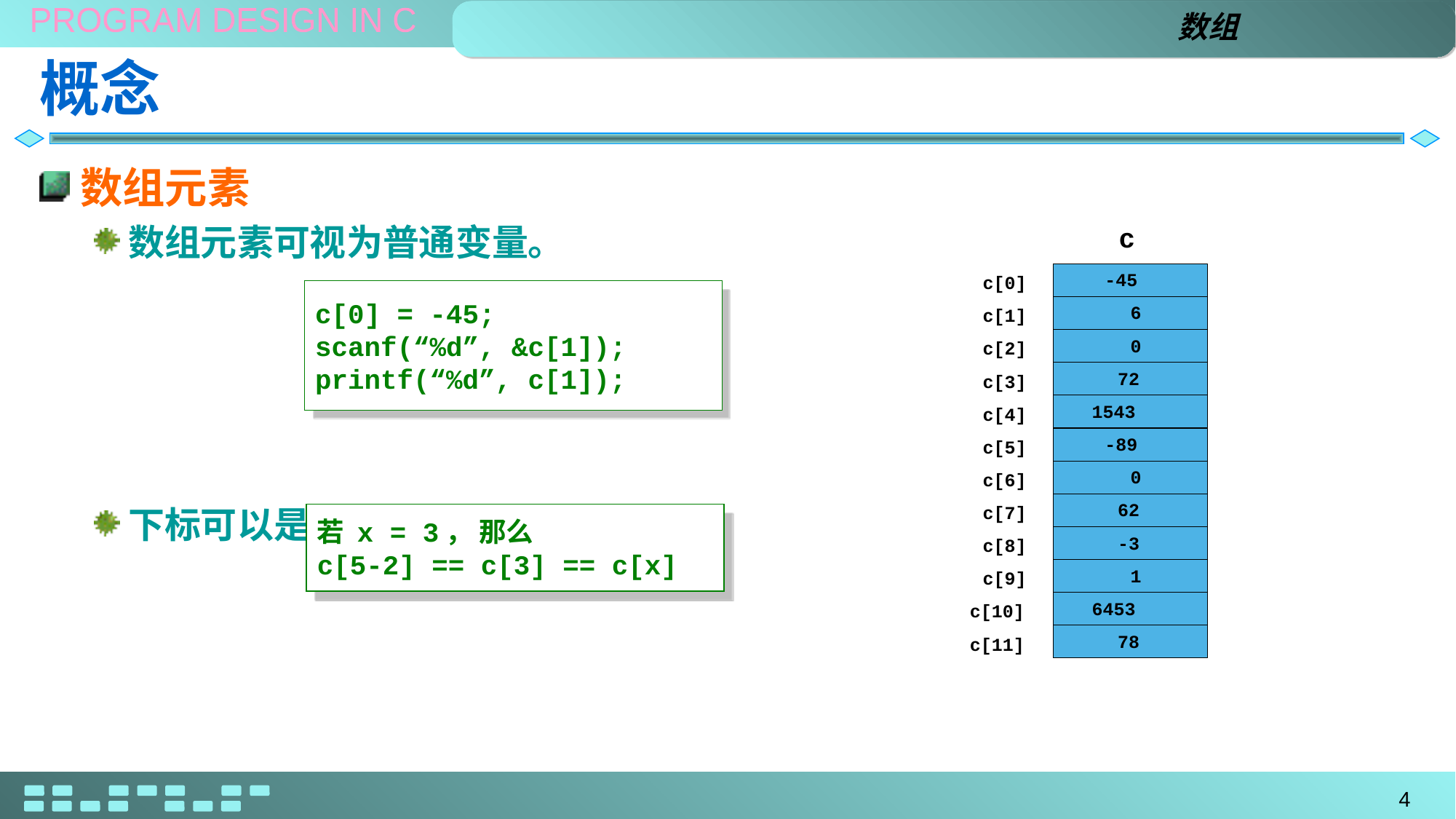

数组
# 概念
数组元素
数组元素可视为普通变量。

下标可以是整型常量或整型表达式。
c

-45

6

0

72

1543

-89

0

62

-3

1

6453

78

c[0]

c[1]

c[2]

c[3]

c[4]

c[5]

c[6]

c[7]

c[8]

c[9]

c[10]

c[11]

c[0] = -45;
scanf(“%d”, &c[1]);
printf(“%d”, c[1]);
若 x = 3， 那么
c[5-2] == c[3] == c[x]
4